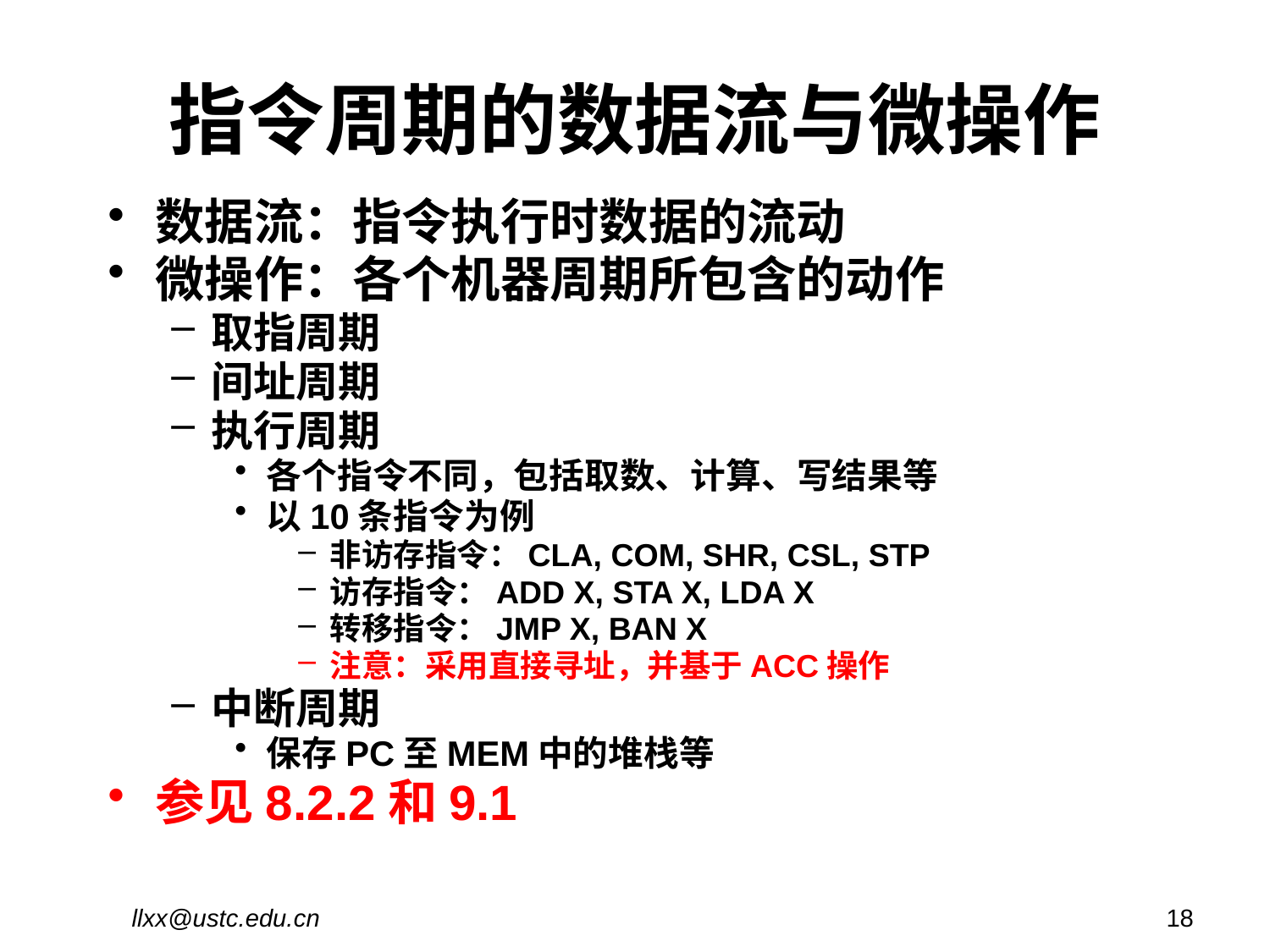

# 指令周期的数据流与微操作
数据流：指令执行时数据的流动
微操作：各个机器周期所包含的动作
取指周期
间址周期
执行周期
各个指令不同，包括取数、计算、写结果等
以10条指令为例
非访存指令：CLA, COM, SHR, CSL, STP
访存指令：ADD X, STA X, LDA X
转移指令：JMP X, BAN X
注意：采用直接寻址，并基于ACC操作
中断周期
保存PC至MEM中的堆栈等
参见8.2.2和9.1
llxx@ustc.edu.cn
18